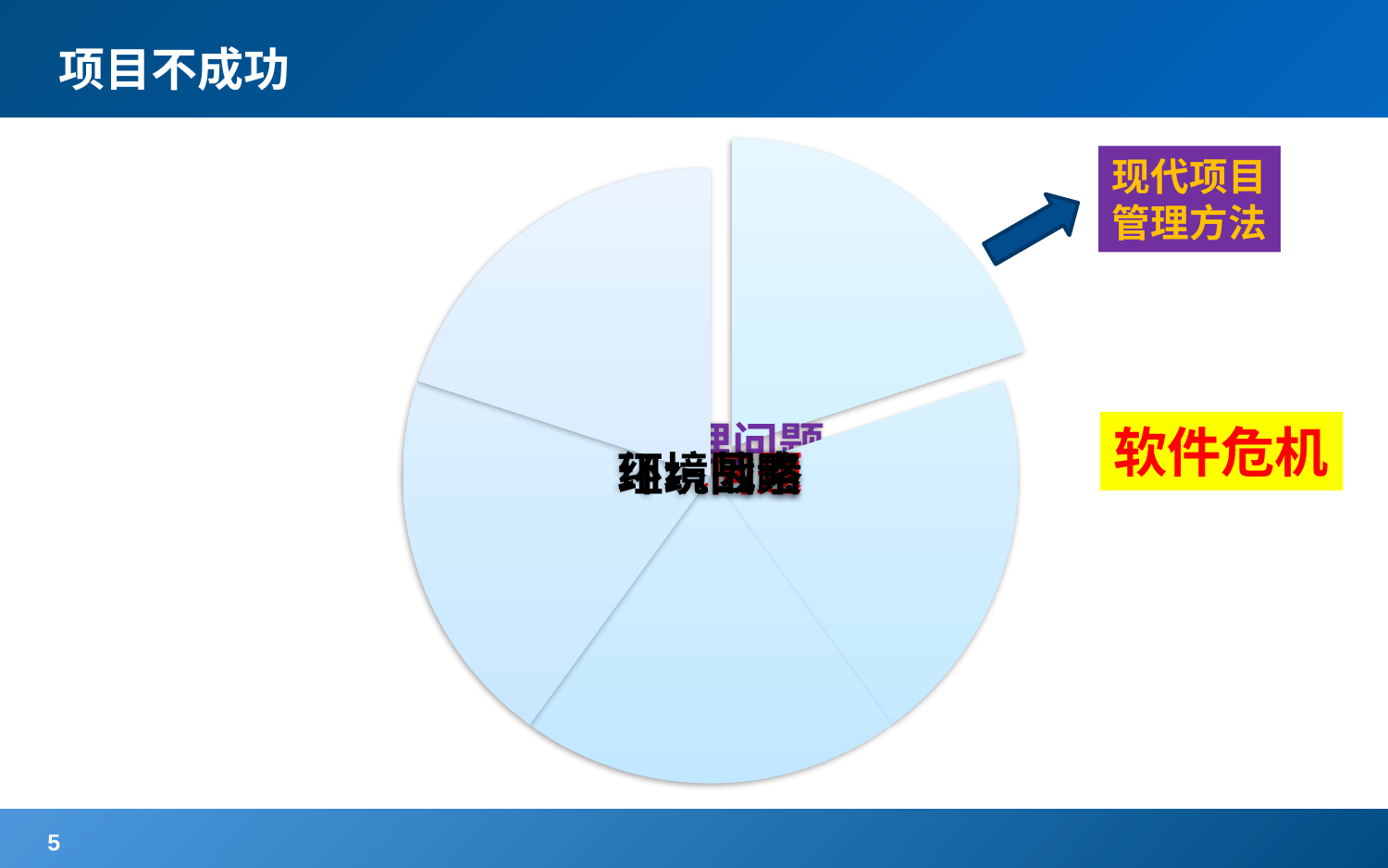

# 项目不成功
管理问题
经济问题
技术问题
组织战略
环境因素
现代项目管理方法

软件危机